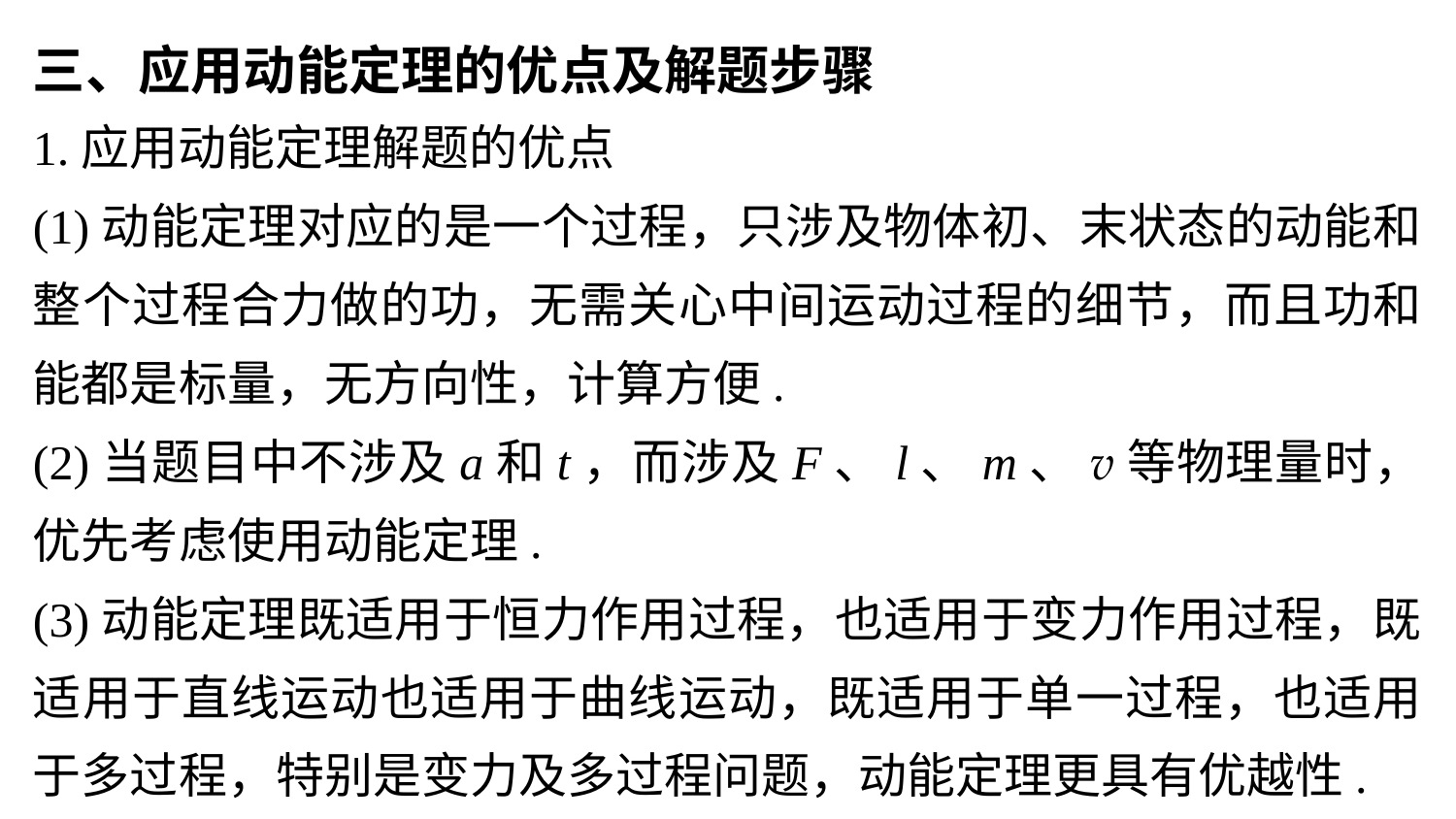

三、应用动能定理的优点及解题步骤
1.应用动能定理解题的优点
(1)动能定理对应的是一个过程，只涉及物体初、末状态的动能和整个过程合力做的功，无需关心中间运动过程的细节，而且功和能都是标量，无方向性，计算方便.
(2)当题目中不涉及a和t，而涉及F、l、m、v等物理量时，优先考虑使用动能定理.
(3)动能定理既适用于恒力作用过程，也适用于变力作用过程，既适用于直线运动也适用于曲线运动，既适用于单一过程，也适用于多过程，特别是变力及多过程问题，动能定理更具有优越性.